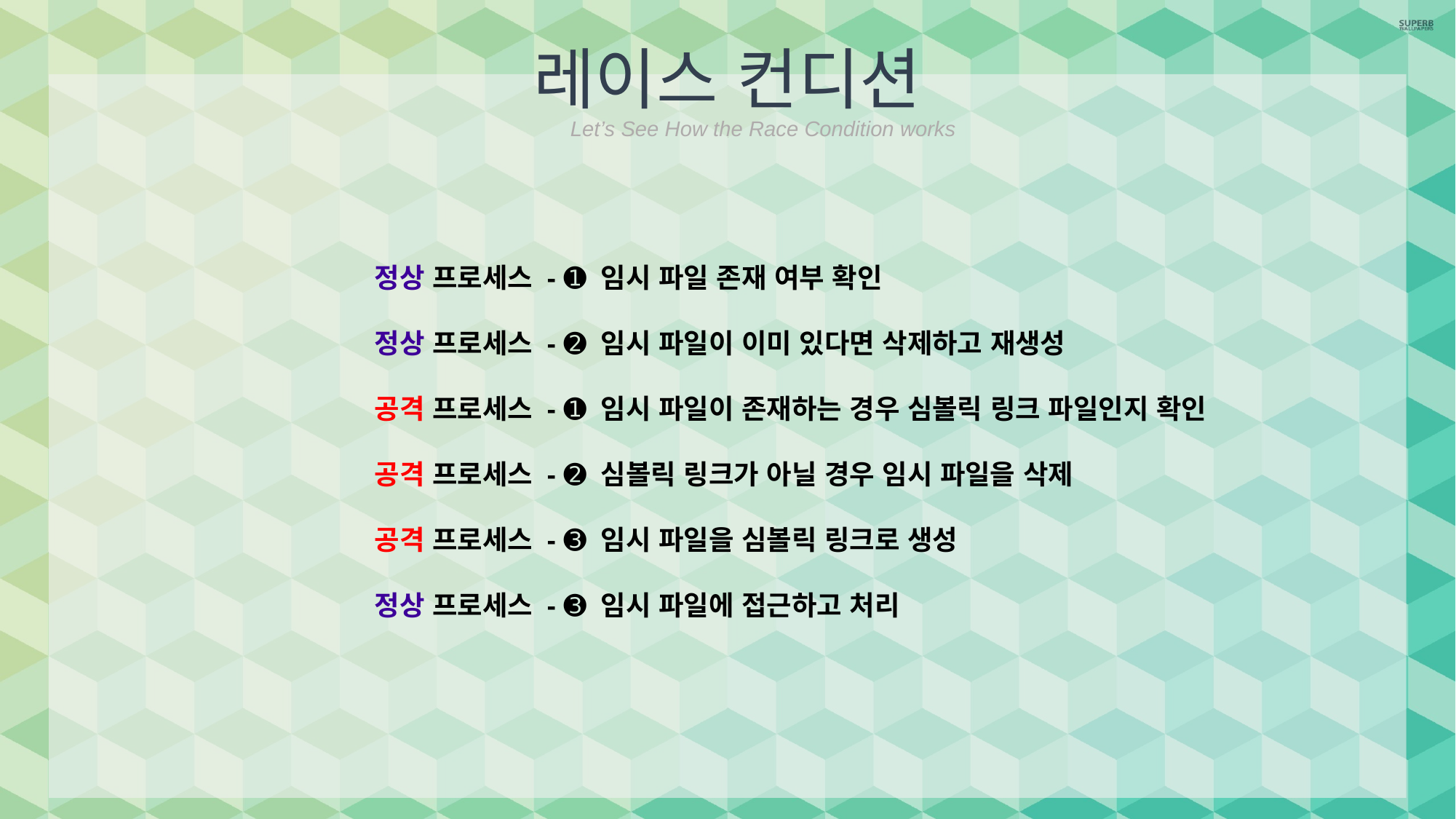

레이스 컨디션

Let’s See How the Race Condition works
정상 프로세스 - ➊ 임시 파일 존재 여부 확인

정상 프로세스 - ➋ 임시 파일이 이미 있다면 삭제하고 재생성

공격 프로세스 - ➊ 임시 파일이 존재하는 경우 심볼릭 링크 파일인지 확인

공격 프로세스 - ➋ 심볼릭 링크가 아닐 경우 임시 파일을 삭제

공격 프로세스 - ➌ 임시 파일을 심볼릭 링크로 생성

정상 프로세스 - ➌ 임시 파일에 접근하고 처리